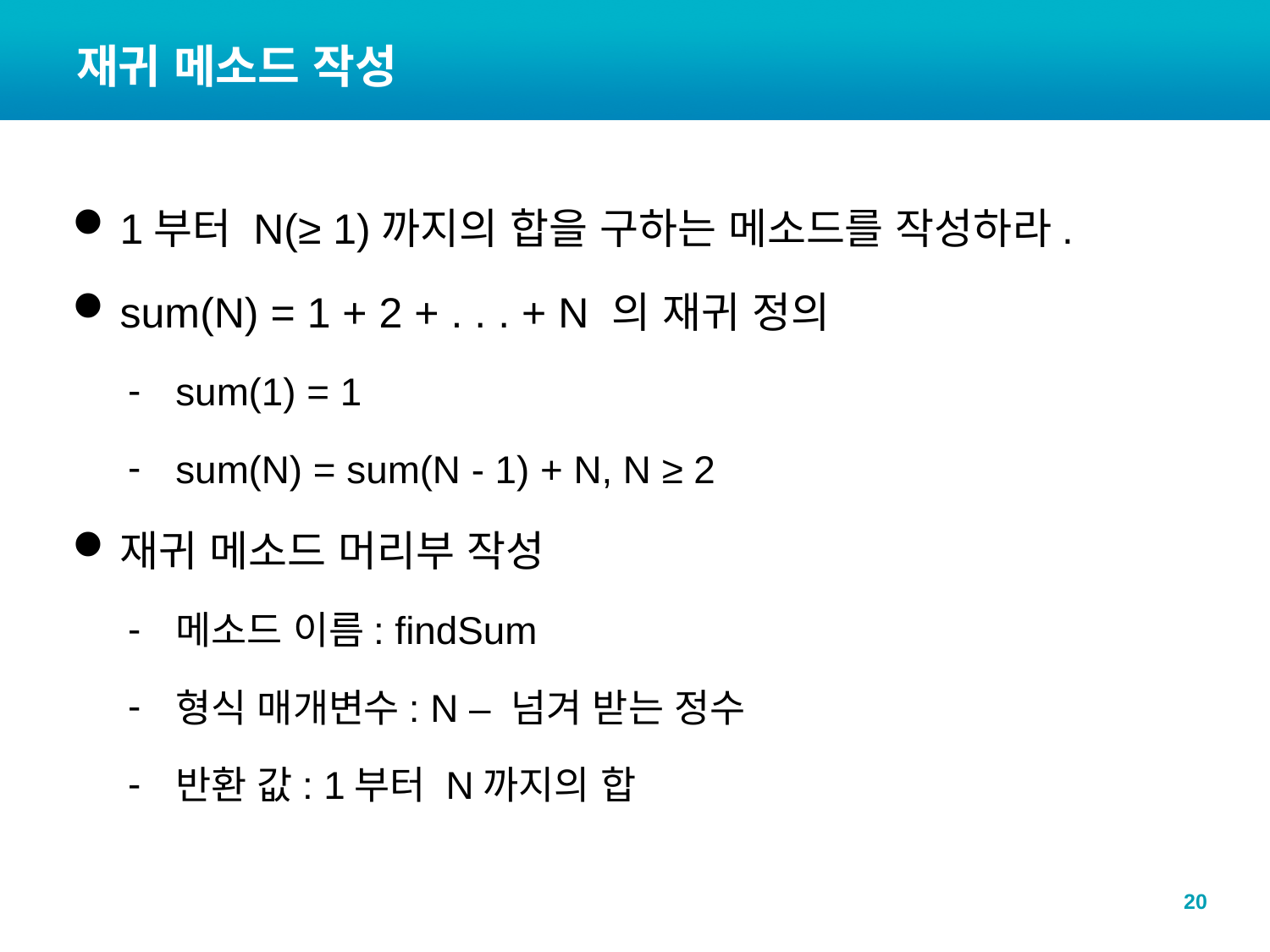

# 재귀 메소드 작성

1부터 N(≥ 1)까지의 합을 구하는 메소드를 작성하라.

sum(N) = 1 + 2 + . . . + N 의 재귀 정의
sum(1) = 1
sum(N) = sum(N - 1) + N, N ≥ 2

재귀 메소드 머리부 작성
메소드 이름: findSum
형식 매개변수: N – 넘겨 받는 정수
반환 값: 1부터 N까지의 합